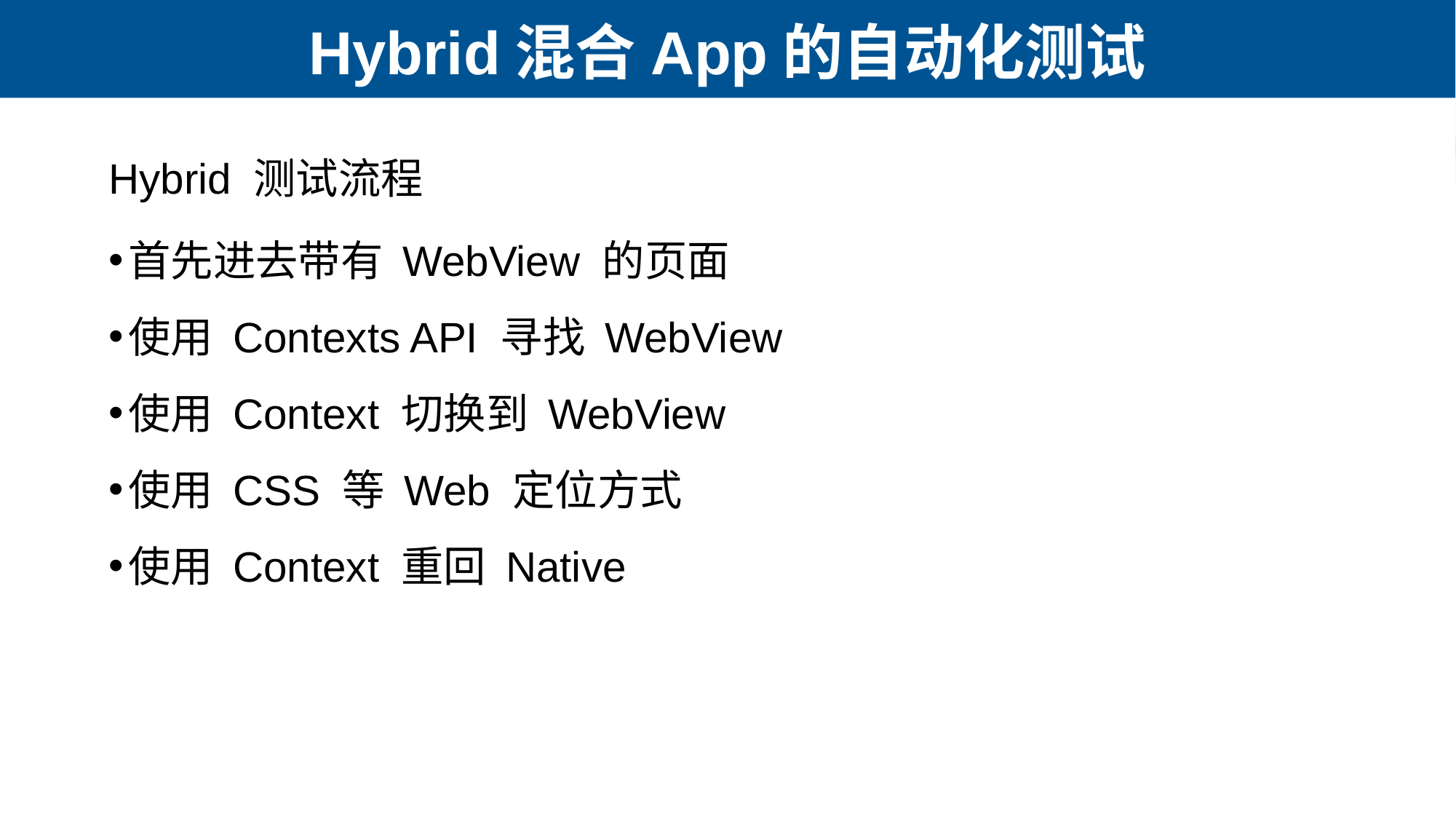

# Hybrid混合App的自动化测试
Hybrid 测试流程
首先进去带有 WebView 的页面
使用 Contexts API 寻找 WebView
使用 Context 切换到 WebView
使用 CSS 等 Web 定位方式
使用 Context 重回 Native